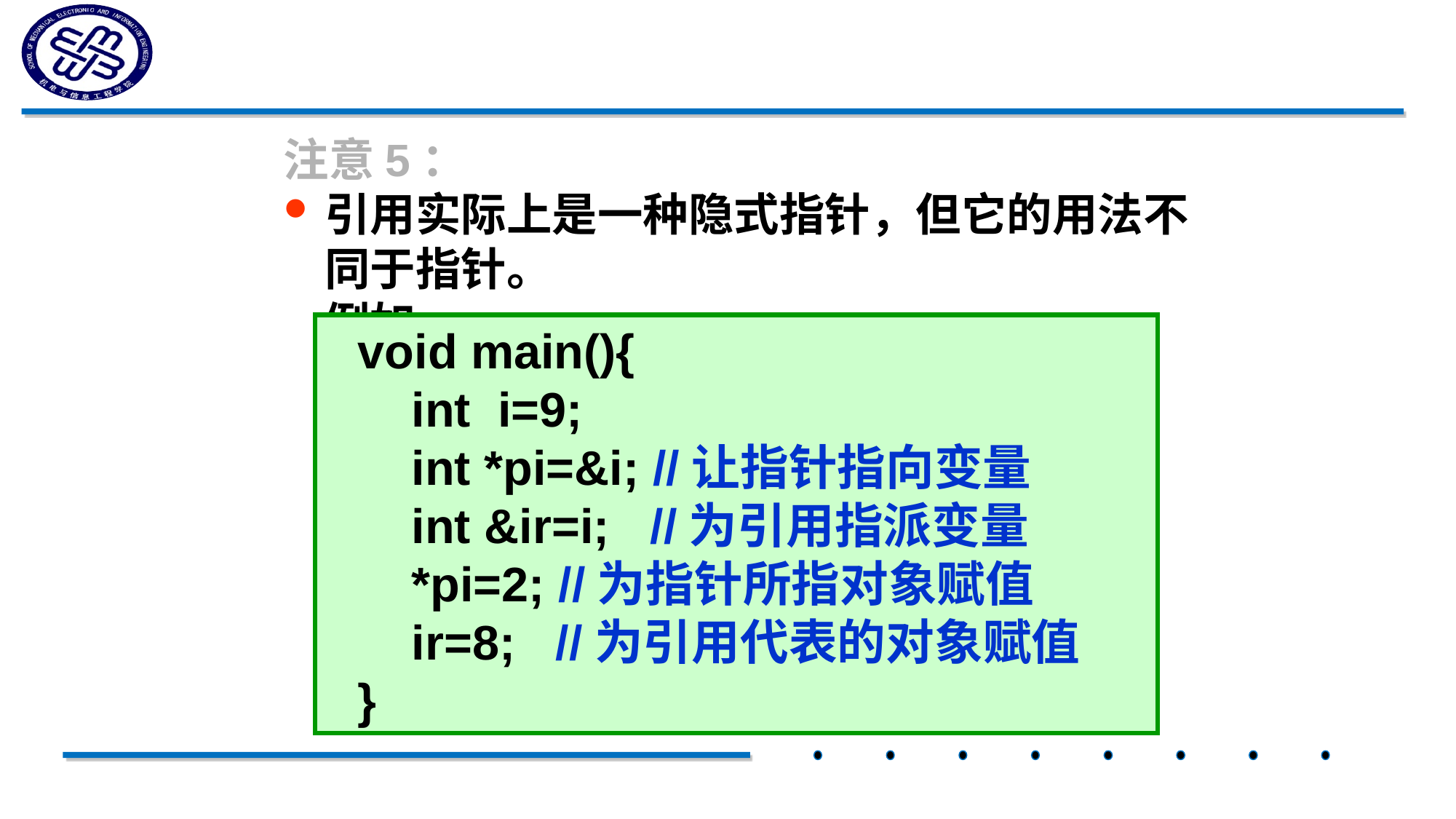

注意5：
引用实际上是一种隐式指针，但它的用法不同于指针。
	例如
void main(){
    int  i=9;
    int *pi=&i; //让指针指向变量
    int &ir=i;   //为引用指派变量
    *pi=2; //为指针所指对象赋值
    ir=8;   //为引用代表的对象赋值
}